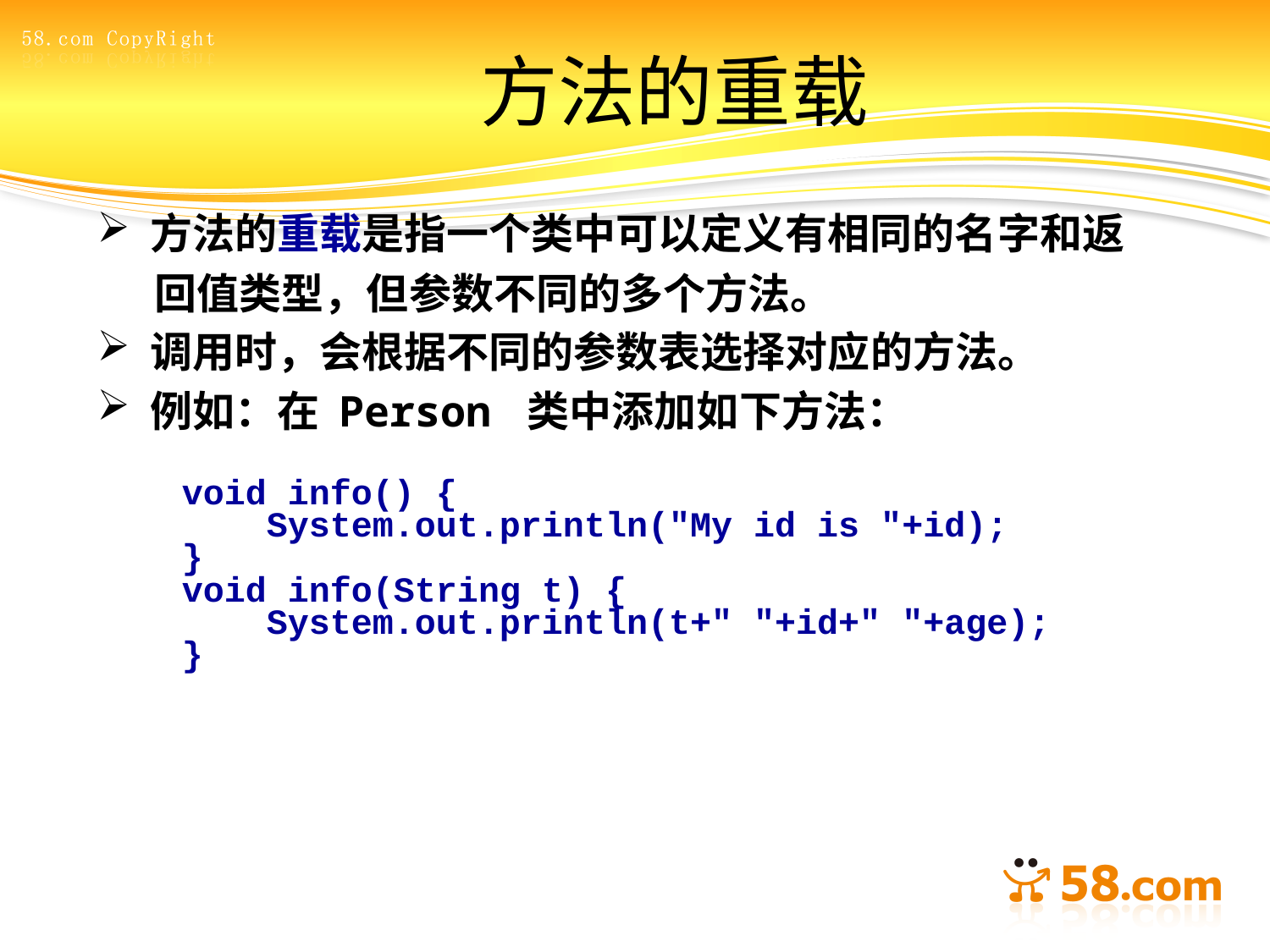

# 方法的重载
 方法的重载是指一个类中可以定义有相同的名字和返
     回值类型，但参数不同的多个方法。
 调用时，会根据不同的参数表选择对应的方法。
 例如：在 Person 类中添加如下方法：
void info() {
    System.out.println("My id is "+id);
}
void info(String t) {
    System.out.println(t+" "+id+" "+age);
}